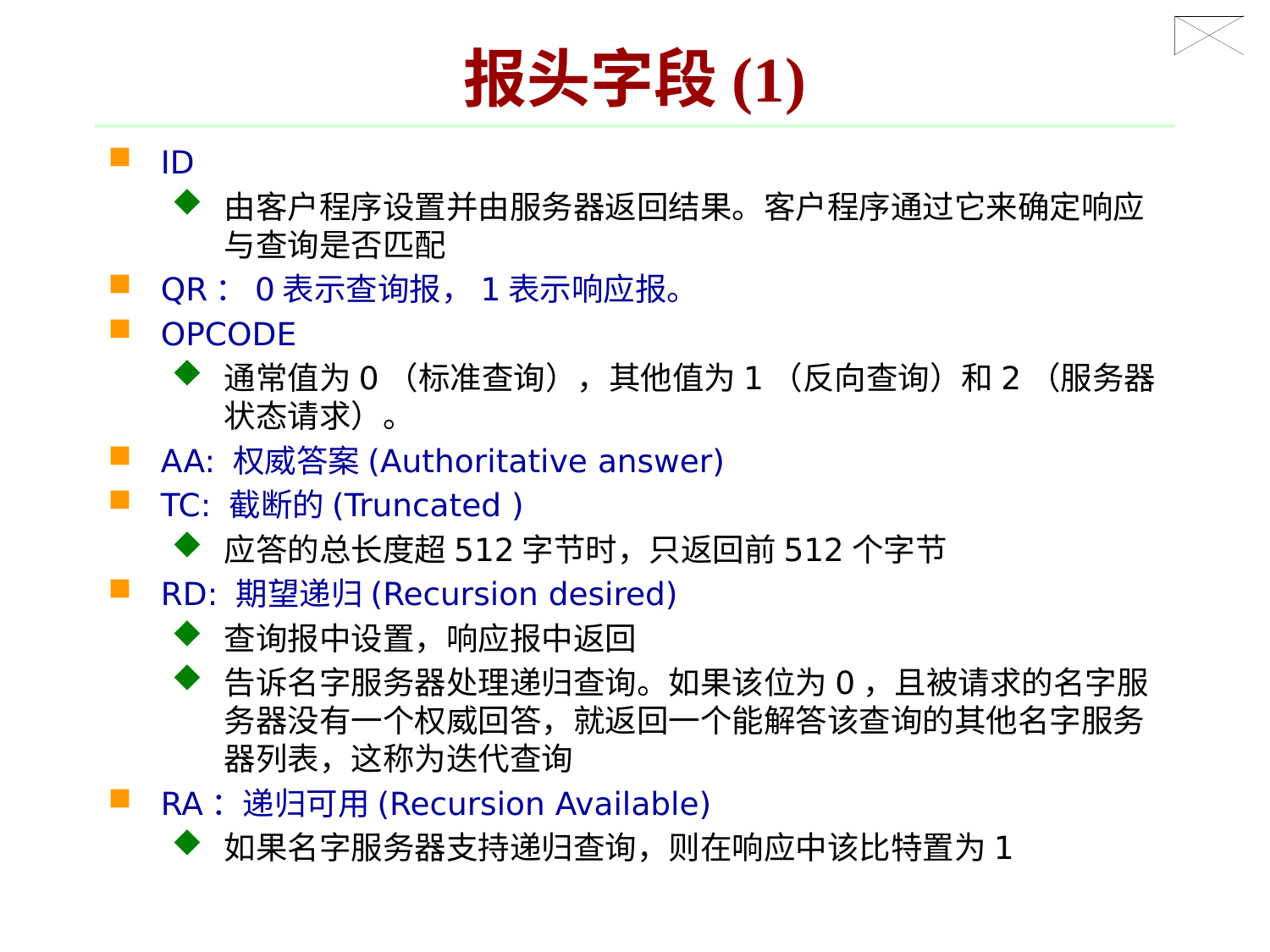

# 报头字段(1)
ID
由客户程序设置并由服务器返回结果。客户程序通过它来确定响应与查询是否匹配
QR：0表示查询报，1表示响应报。
OPCODE
通常值为0（标准查询），其他值为1（反向查询）和2（服务器状态请求）。
AA: 权威答案(Authoritative answer)
TC: 截断的(Truncated )
应答的总长度超512字节时，只返回前512个字节
RD: 期望递归(Recursion desired)
查询报中设置，响应报中返回
告诉名字服务器处理递归查询。如果该位为0，且被请求的名字服务器没有一个权威回答，就返回一个能解答该查询的其他名字服务器列表，这称为迭代查询
RA：递归可用(Recursion Available)
如果名字服务器支持递归查询，则在响应中该比特置为1